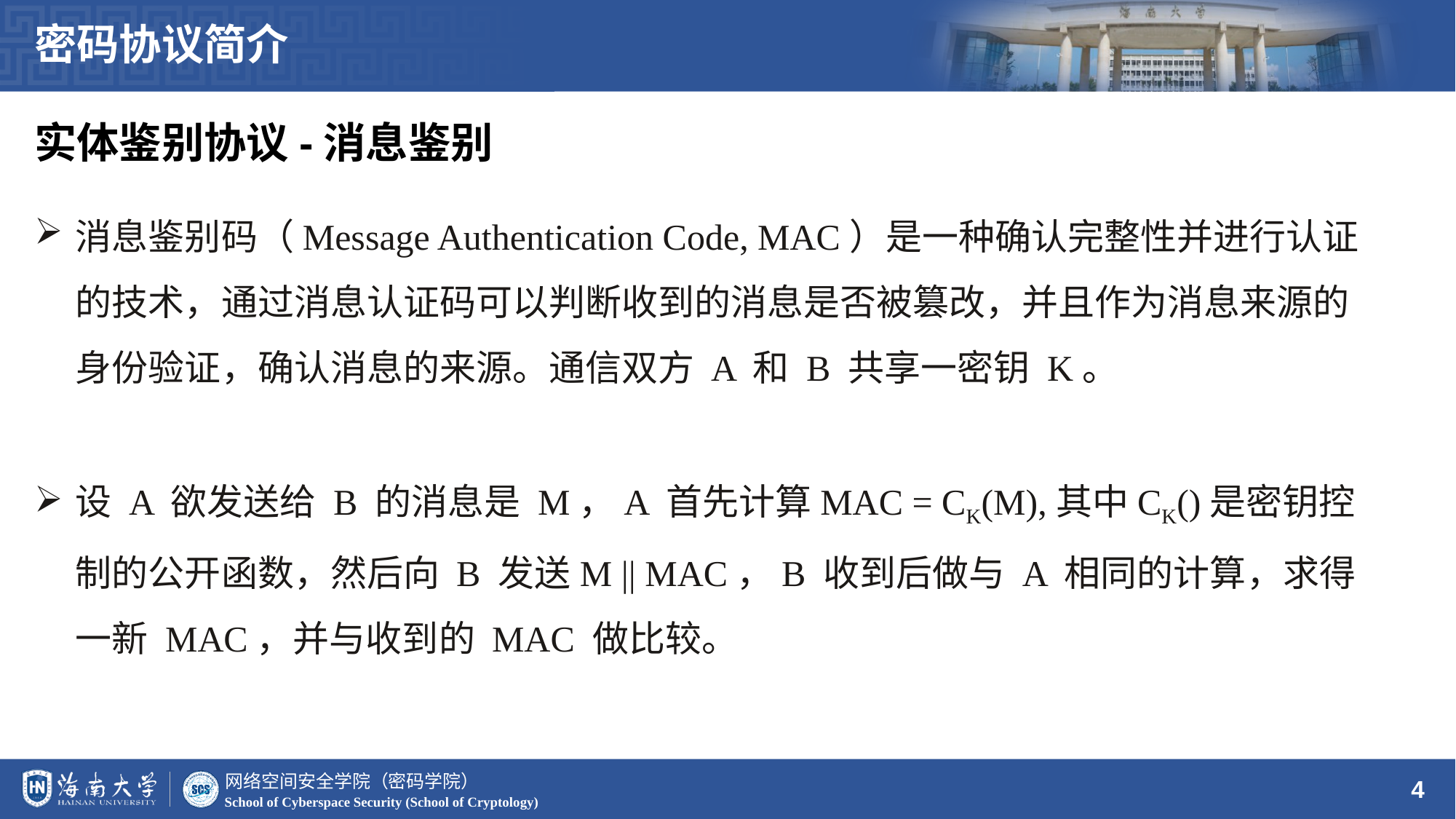

密码协议简介
实体鉴别协议-消息鉴别
消息鉴别码（Message Authentication Code, MAC）是一种确认完整性并进行认证的技术，通过消息认证码可以判断收到的消息是否被篡改，并且作为消息来源的身份验证，确认消息的来源。通信双方 A 和 B 共享一密钥 K。

设 A 欲发送给 B 的消息是 M，A 首先计算MAC = CK(M),其中CK()是密钥控制的公开函数，然后向 B 发送M || MAC，B 收到后做与 A 相同的计算，求得一新 MAC，并与收到的 MAC 做比较。

4